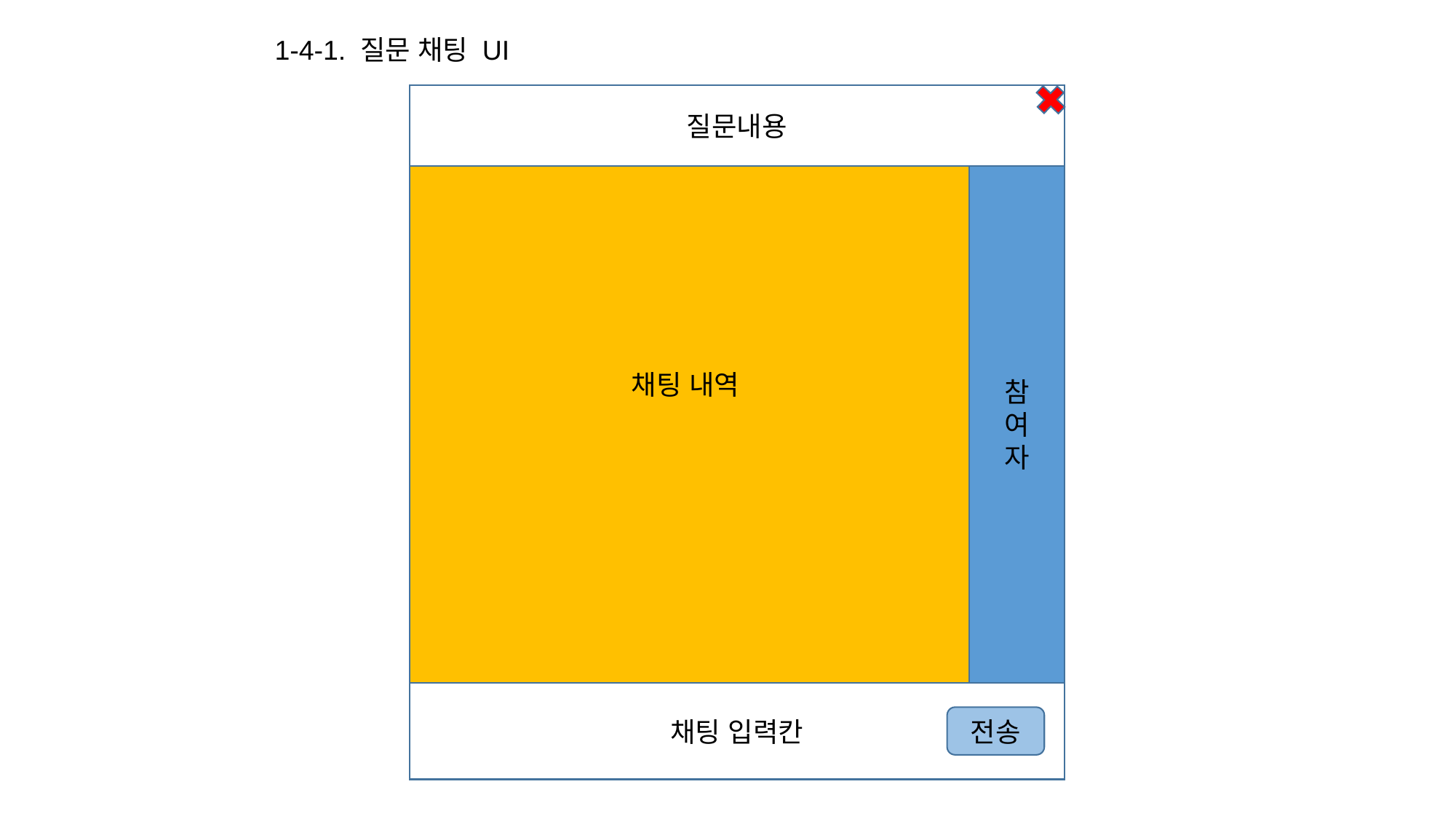

1-4-1. 질문 채팅 UI

질문내용

채팅 내역

참
여
자
채팅 입력칸
전송